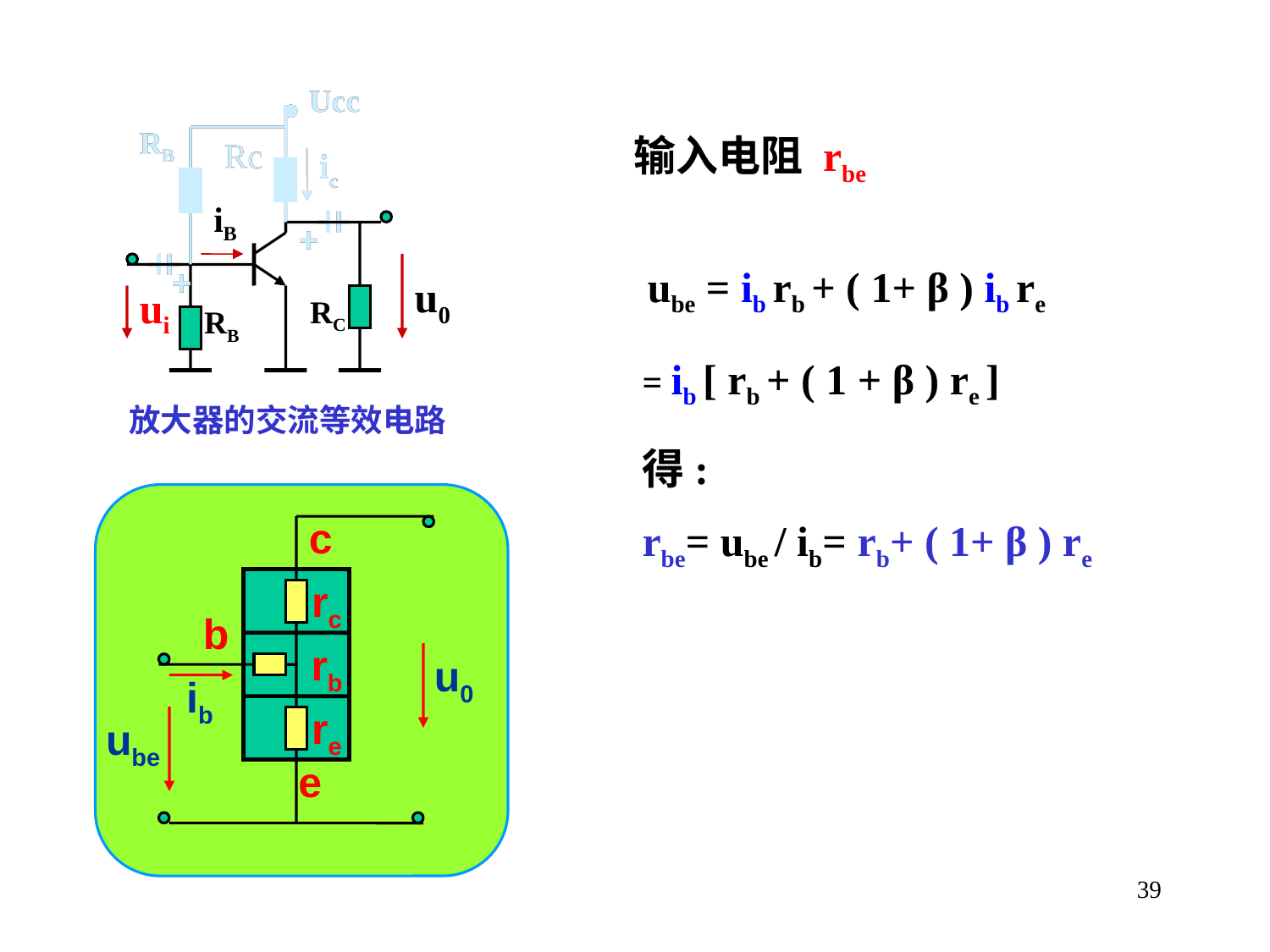

Ucc

RB

Rc
ic

iB
+

+

u0
ui

Ucc

Rc
ic

+

RC

RB

+

RB

输入电阻 rbe
ube = ib rb + ( 1+ β ) ib re
= ib [ rb + ( 1 + β ) re ]
放大器的交流等效电路
得:
rbe= ube / ib= rb+ ( 1+ β ) re

c

rc

b

rb

u0

ib

re
ube

e

39